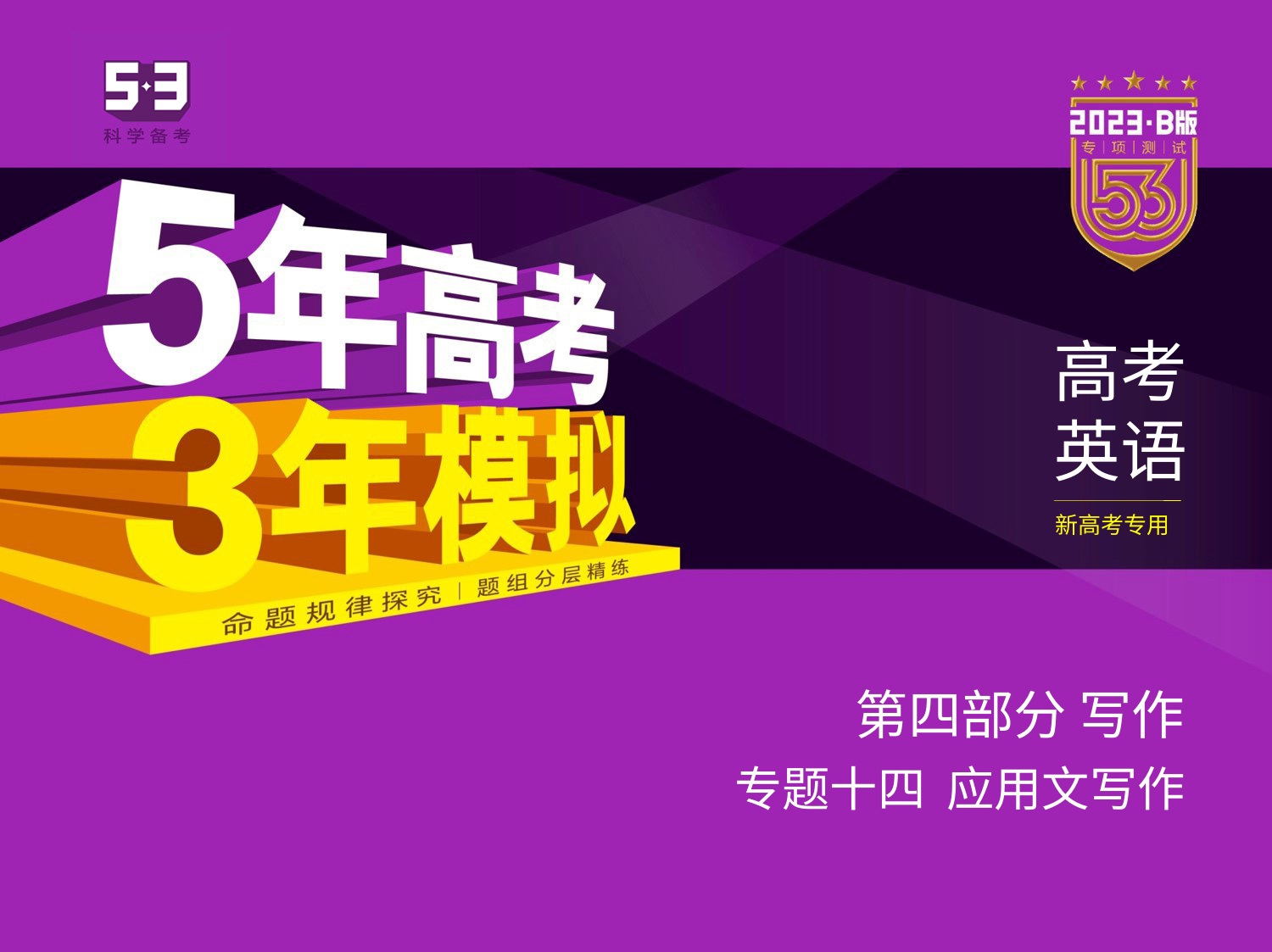

高考
英语
新高考专用
第四部分 写作
专题十四  应用文写作